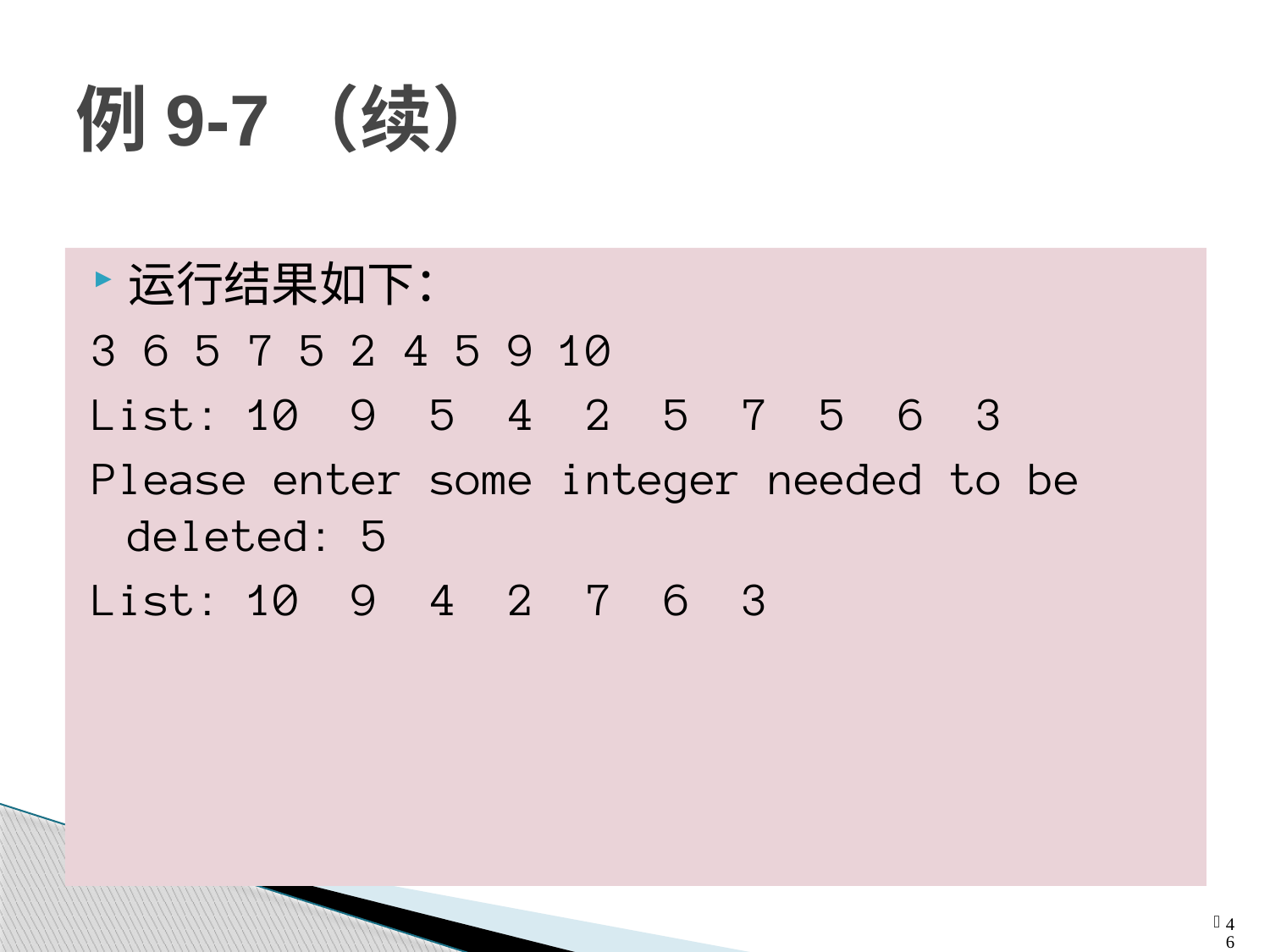

9.2 线性群体 —— 9.2.3 顺序访问群体——链表类
# 例9-7（续）
运行结果如下：
3 6 5 7 5 2 4 5 9 10
List: 10  9  5  4  2  5  7  5  6  3
Please enter some integer needed to be deleted: 5
List: 10  9  4  2  7  6  3

46